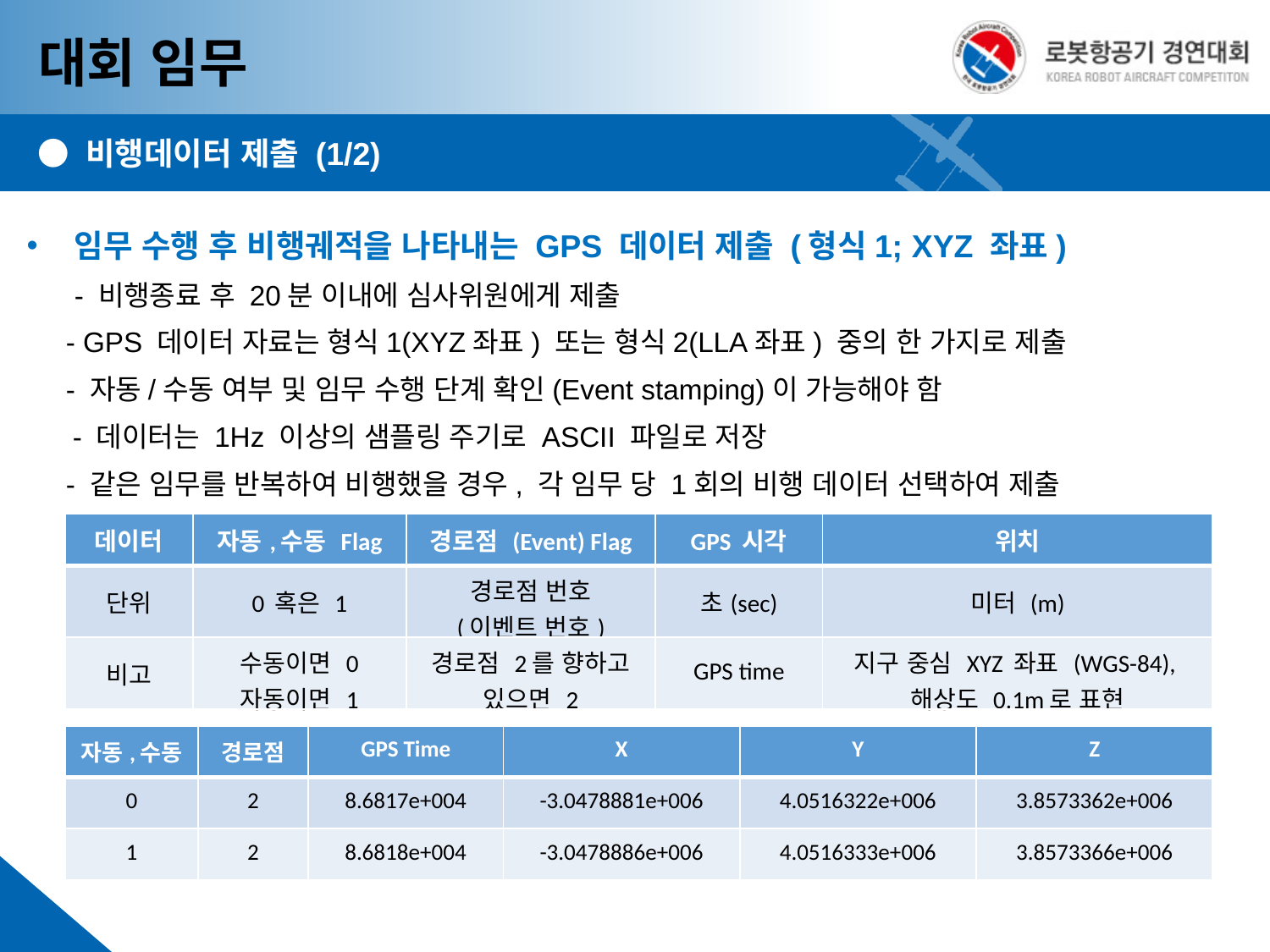

대회 임무
● 비행데이터 제출 (1/2)
임무 수행 후 비행궤적을 나타내는 GPS 데이터 제출 (형식1; XYZ 좌표)
- 비행종료 후 20분 이내에 심사위원에게 제출
     - GPS 데이터 자료는 형식1(XYZ좌표) 또는 형식2(LLA좌표) 중의 한 가지로 제출
     - 자동/수동 여부 및 임무 수행 단계 확인(Event stamping)이 가능해야 함
     - 데이터는 1Hz 이상의 샘플링 주기로 ASCII 파일로 저장
     - 같은 임무를 반복하여 비행했을 경우, 각 임무 당 1회의 비행 데이터 선택하여 제출

| 데이터 | 자동,수동 Flag | 경로점 (Event) Flag | GPS 시각 | 위치 |
| --- | --- | --- | --- | --- |
| 단위 | 0 혹은 1 | 경로점 번호 (이벤트 번호) | 초(sec) | 미터 (m) |
| 비고 | 수동이면 0 자동이면 1 | 경로점 2를 향하고 있으면 2 | GPS time | 지구 중심 XYZ 좌표 (WGS-84), 해상도 0.1m로 표현 |
| 자동,수동 | 경로점 | GPS Time | X | Y | Z |
| --- | --- | --- | --- | --- | --- |
| 0 | 2 | 8.6817e+004 | -3.0478881e+006 | 4.0516322e+006 | 3.8573362e+006 |
| 1 | 2 | 8.6818e+004 | -3.0478886e+006 | 4.0516333e+006 | 3.8573366e+006 |